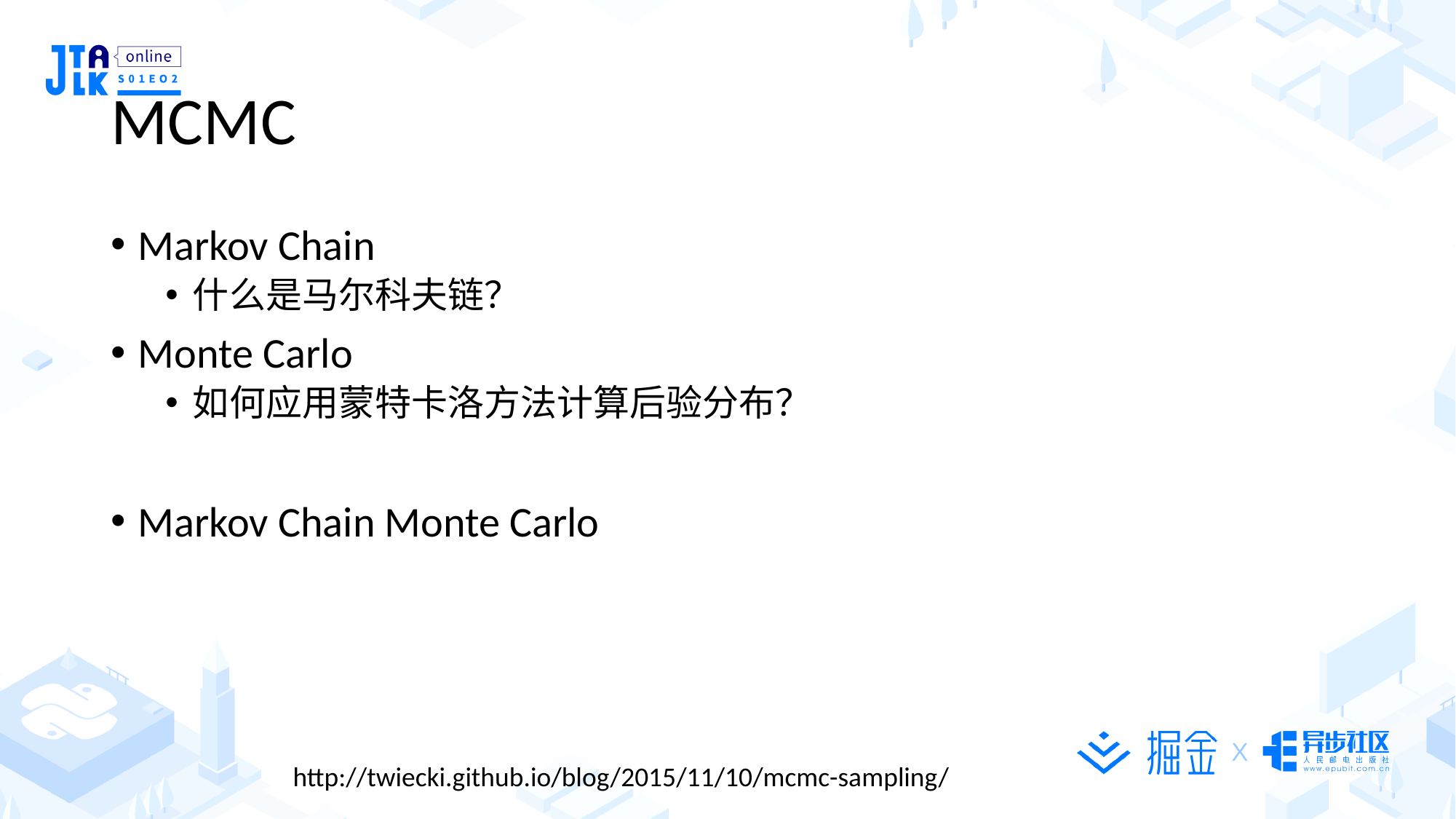

# MCMC
Markov Chain
什么是马尔科夫链？
Monte Carlo
如何应用蒙特卡洛方法计算后验分布？

Markov Chain Monte Carlo
http://twiecki.github.io/blog/2015/11/10/mcmc-sampling/